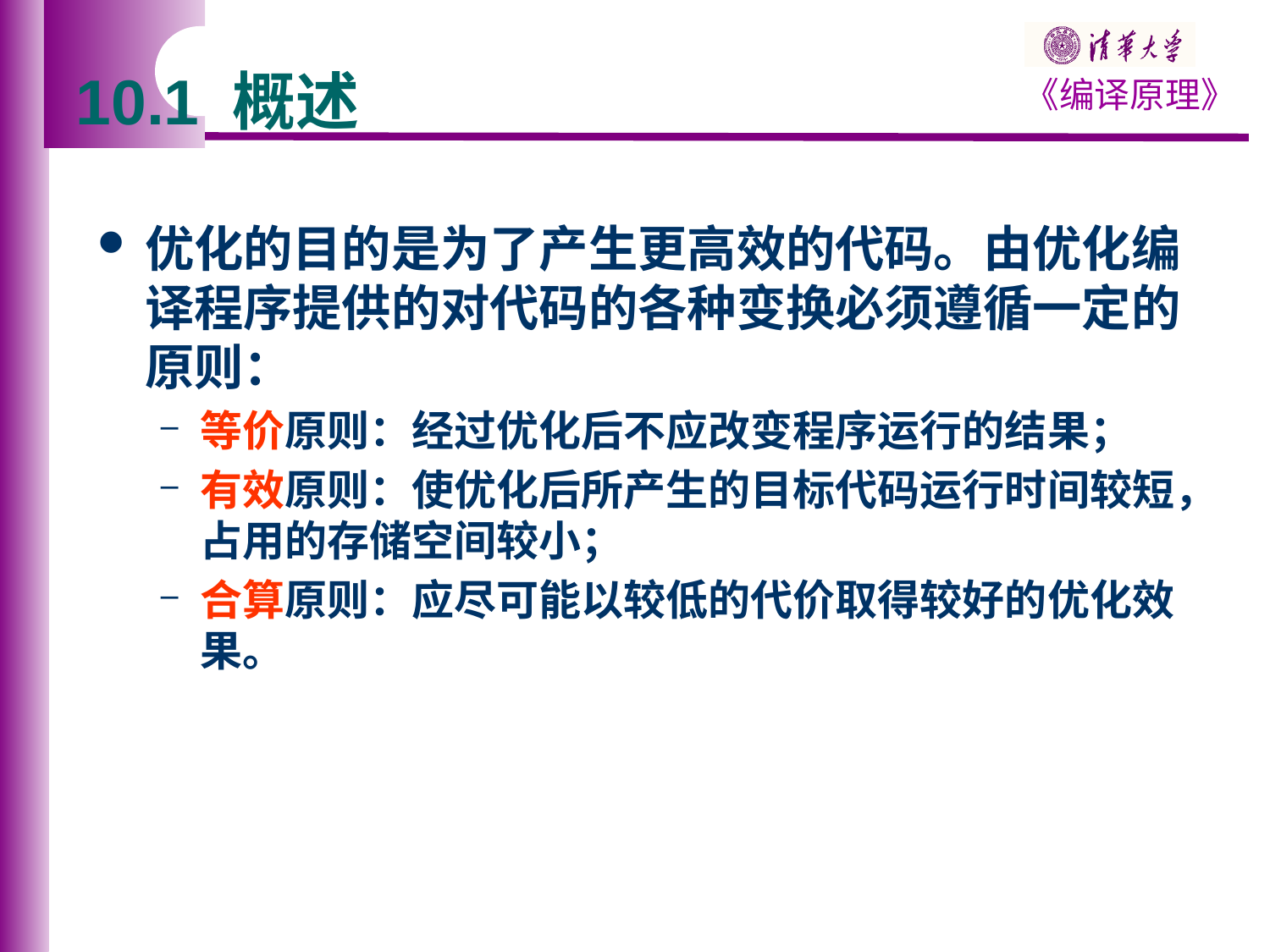

# 10.1 概述
优化的目的是为了产生更高效的代码。由优化编译程序提供的对代码的各种变换必须遵循一定的原则：
等价原则：经过优化后不应改变程序运行的结果；
有效原则：使优化后所产生的目标代码运行时间较短，占用的存储空间较小；
合算原则：应尽可能以较低的代价取得较好的优化效果。